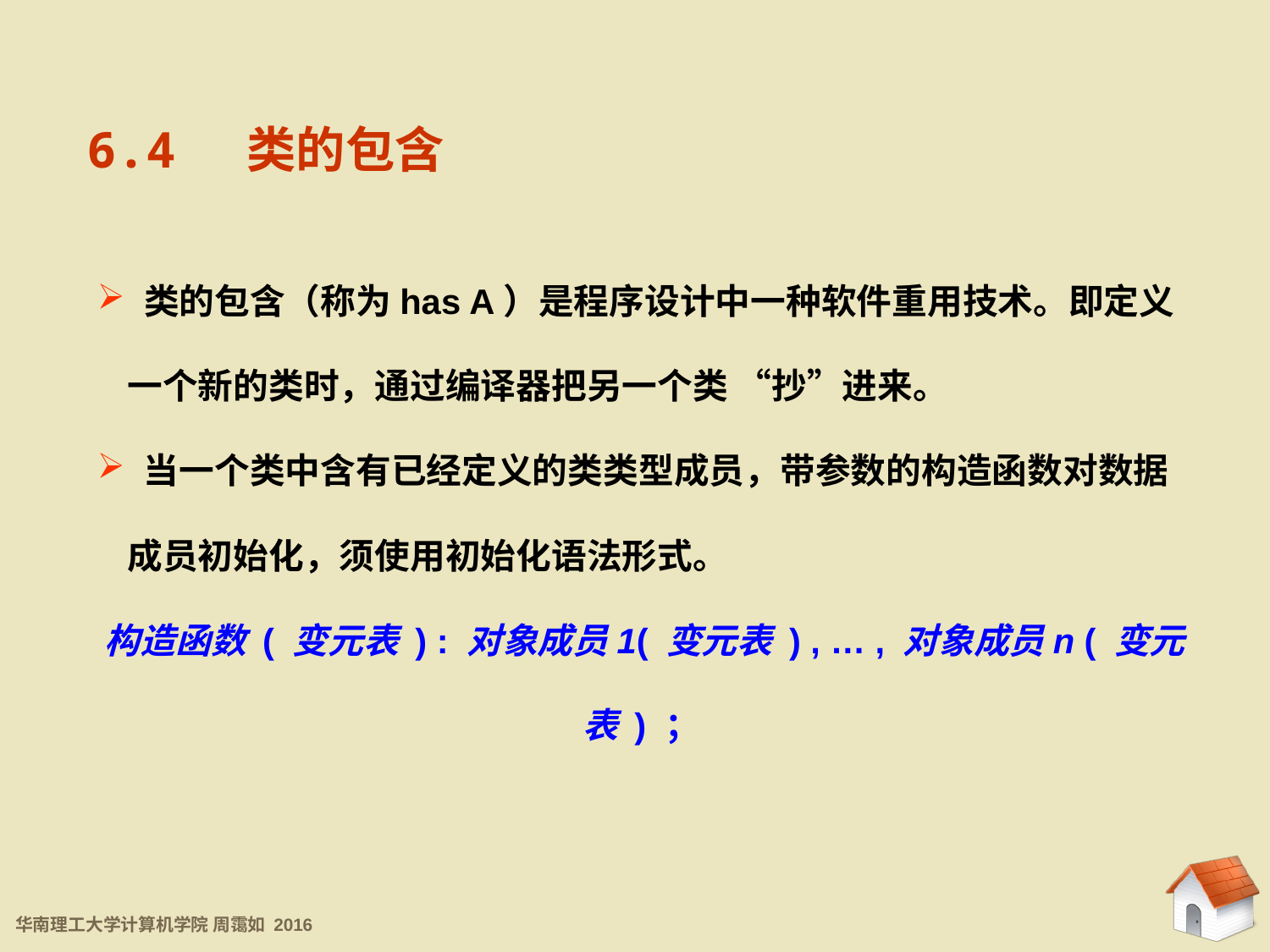

6.3  类的包含
6.4  类的包含
 类的包含（称为has A）是程序设计中一种软件重用技术。即定义一个新的类时，通过编译器把另一个类 “抄”进来。
 当一个类中含有已经定义的类类型成员，带参数的构造函数对数据成员初始化，须使用初始化语法形式。
构造函数 ( 变元表 ) : 对象成员1( 变元表 ) , … , 对象成员n ( 变元表 ) ；